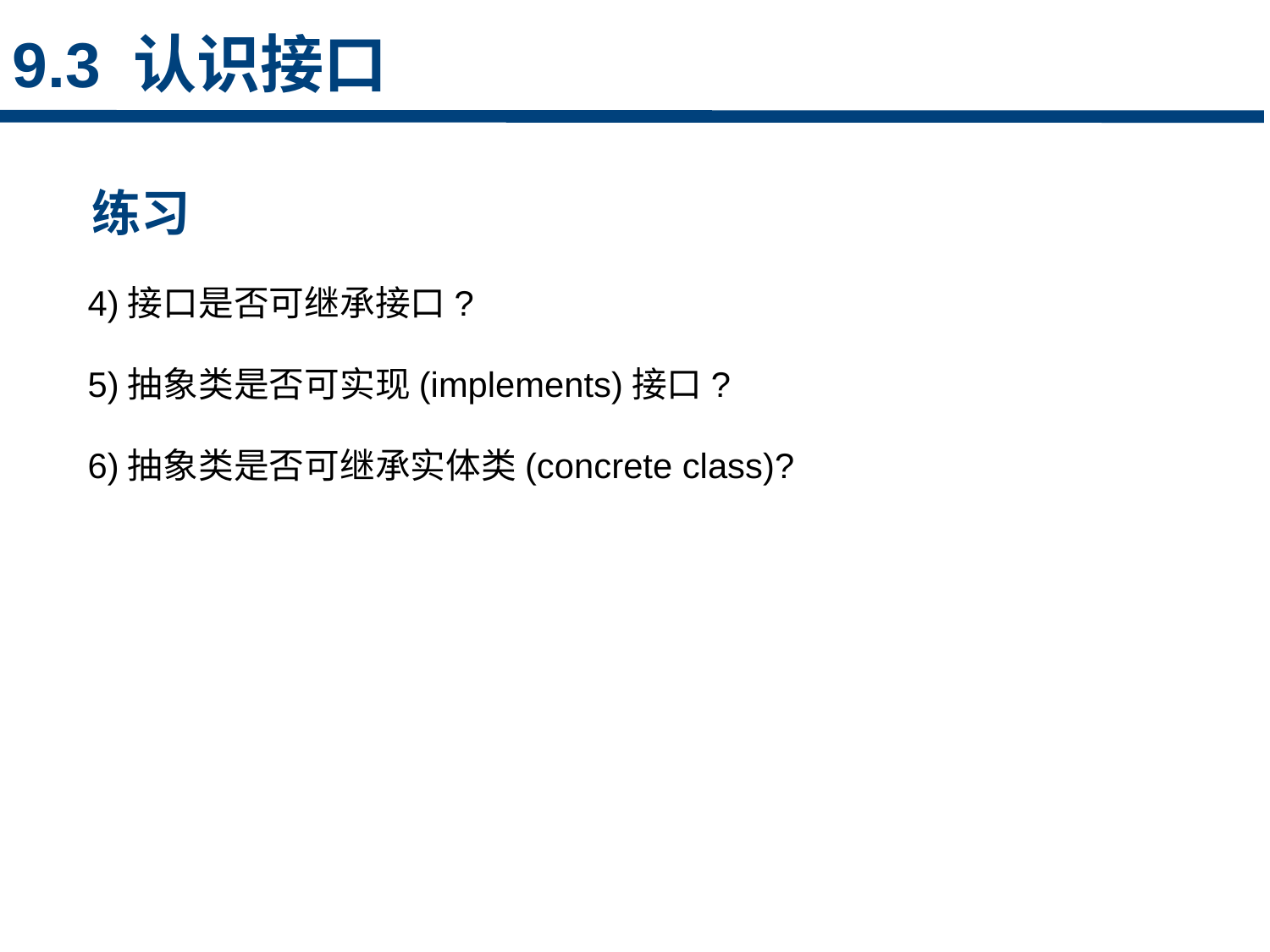

9.3 认识接口
练习
4)接口是否可继承接口?
5)抽象类是否可实现(implements)接口?
6)抽象类是否可继承实体类(concrete class)?
点击添加文本
点击添加文本
点击添加文本
点击添加文本